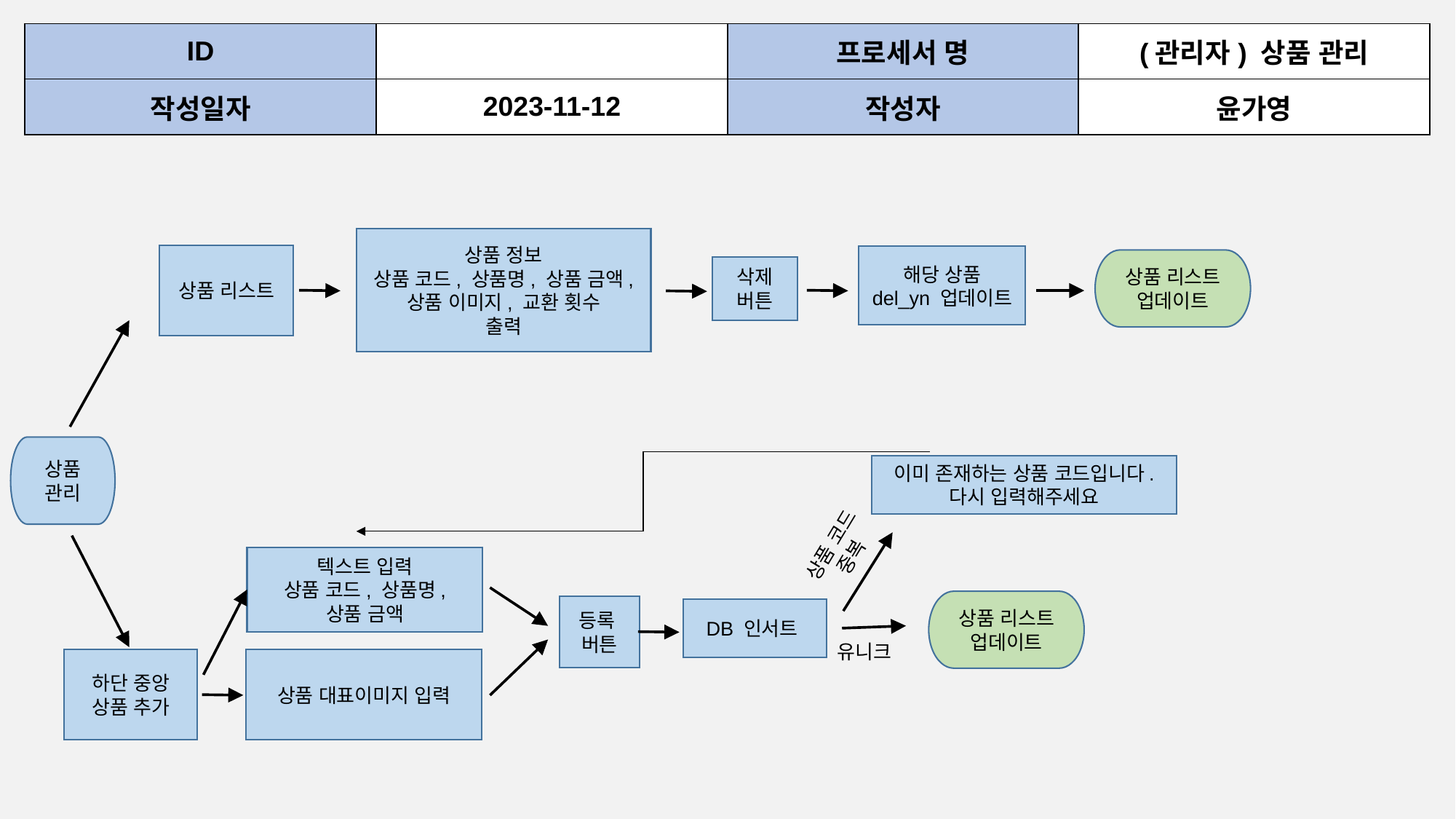

| ID |  | 프로세서 명 | (관리자) 상품 관리 |
| --- | --- | --- | --- |
| 작성일자 | 2023-11-12 | 작성자 | 윤가영 |
상품 정보
상품 코드, 상품명, 상품 금액, 상품 이미지, 교환 횟수
출력
상품 리스트
해당 상품
del_yn 업데이트
상품 리스트
업데이트
삭제 버튼
상품
관리
이미 존재하는 상품 코드입니다.
다시 입력해주세요
상품 코드
중복
텍스트 입력
상품 코드, 상품명,
상품 금액
상품 리스트
업데이트
등록
버튼
DB 인서트
유니크
하단 중앙
상품 추가
상품 대표이미지 입력